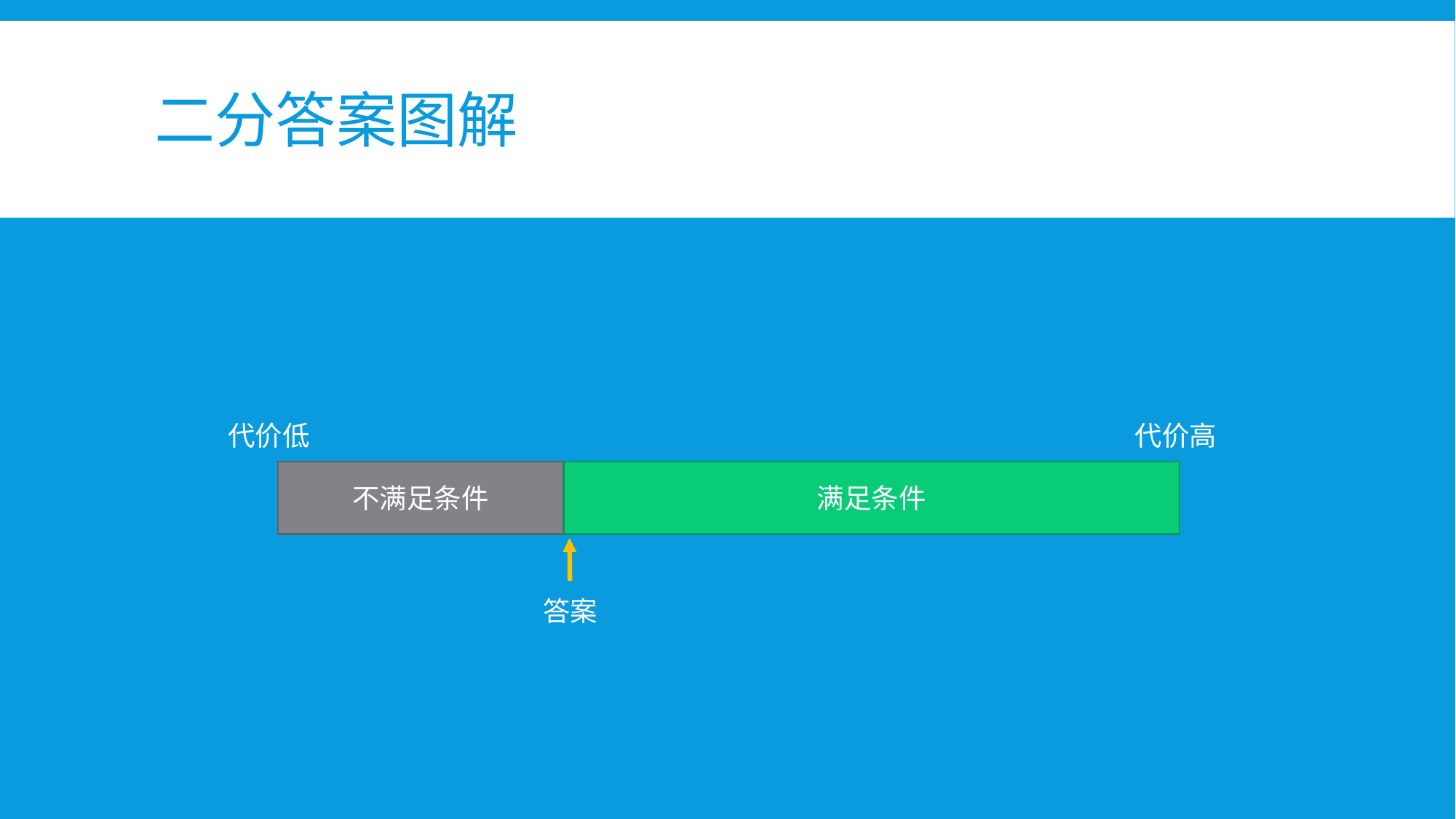

# 二分答案图解
代价低
代价高
满足条件
不满足条件
答案